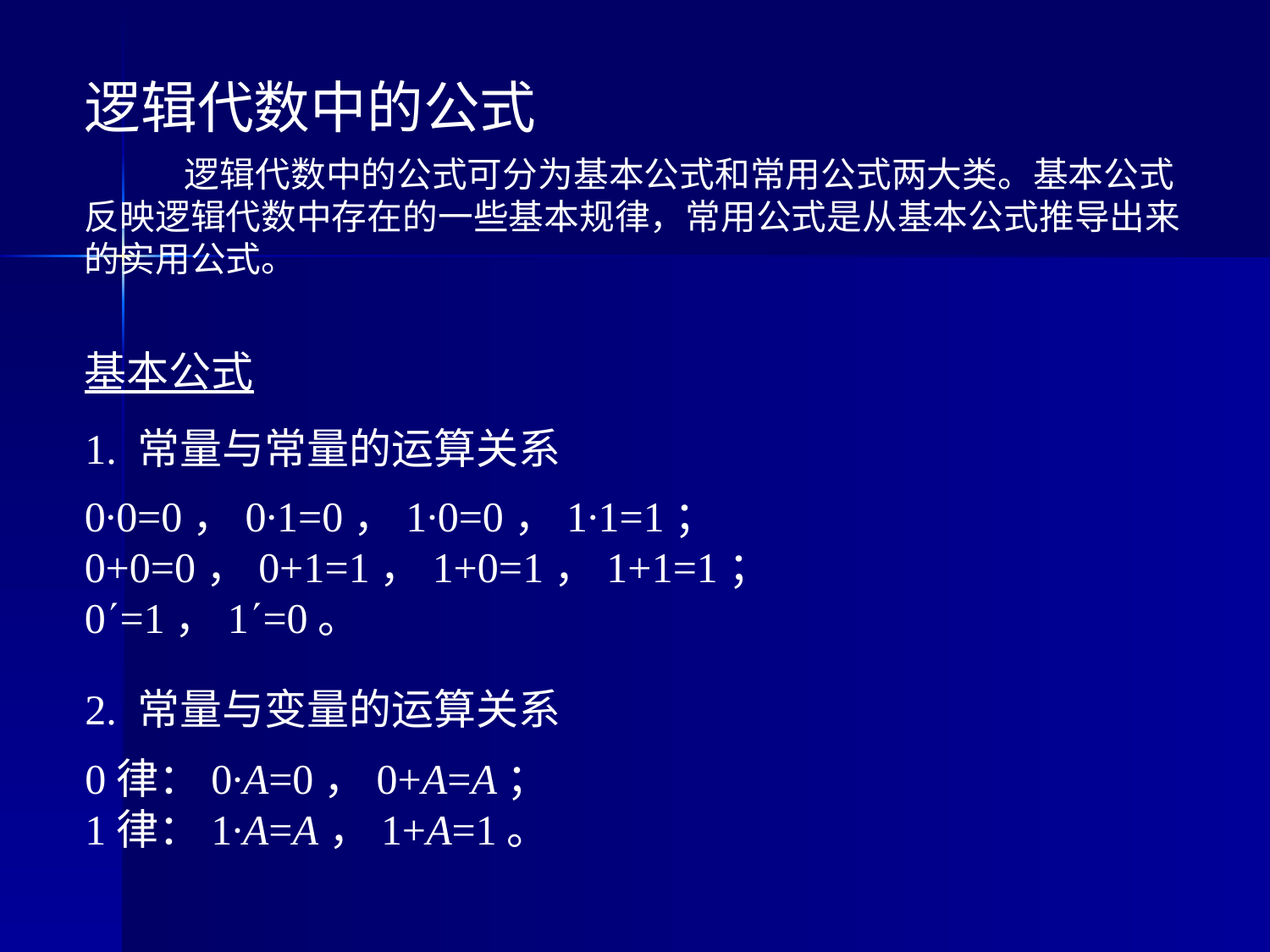

逻辑代数中的公式
逻辑代数中的公式可分为基本公式和常用公式两大类。基本公式反映逻辑代数中存在的一些基本规律，常用公式是从基本公式推导出来的实用公式。
基本公式
1. 常量与常量的运算关系
0∙0=0，0∙1=0，1∙0=0，1∙1=1；
0+0=0，0+1=1，1+0=1，1+1=1；
0′=1，1′=0。
2. 常量与变量的运算关系
0律：0∙A=0，0+A=A；
1律：1∙A=A，1+A=1。